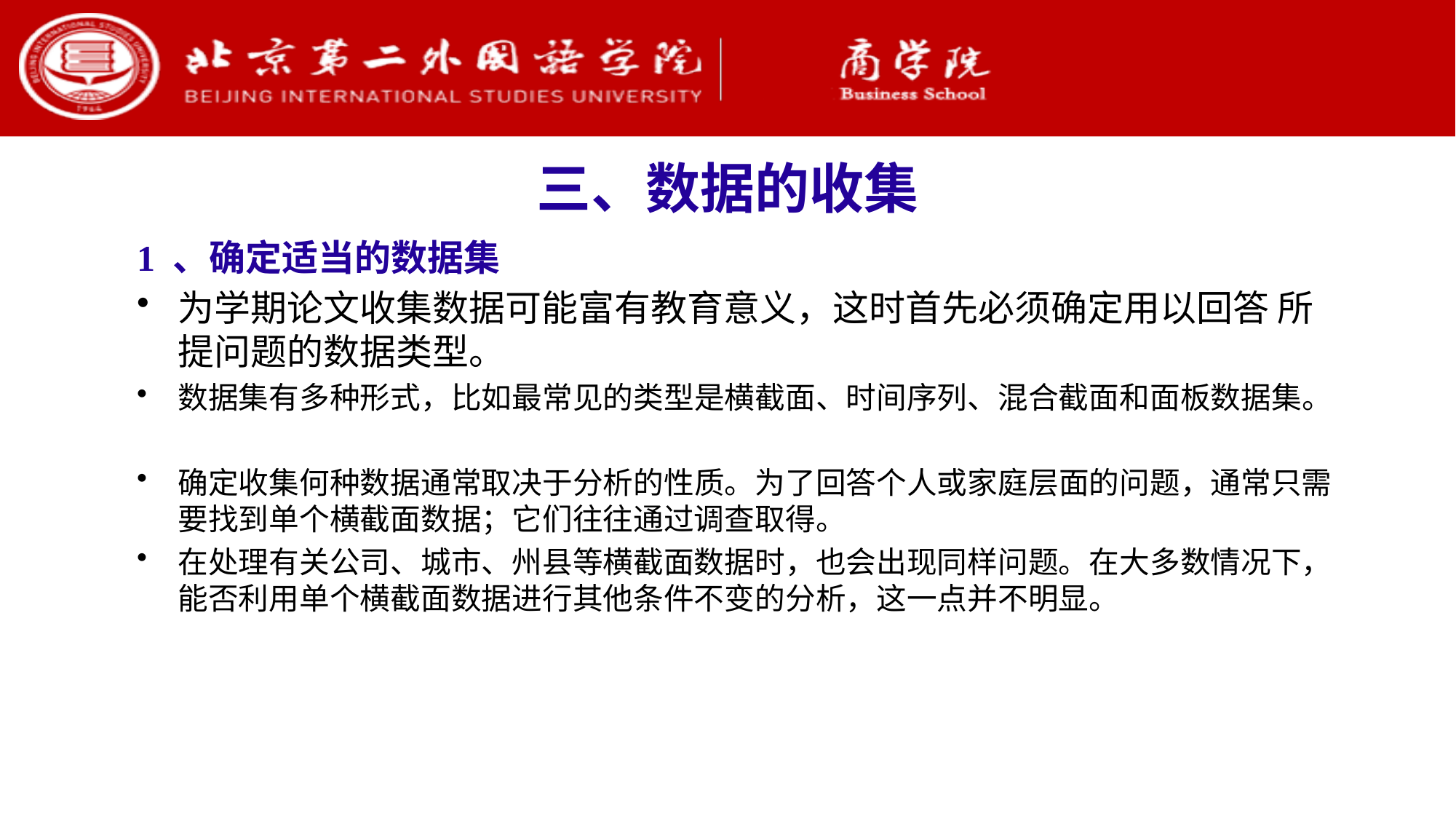

三、数据的收集
1 、确定适当的数据集
为学期论文收集数据可能富有教育意义，这时首先必须确定用以回答 所提问题的数据类型。
数据集有多种形式，比如最常见的类型是横截面、时间序列、混合截面和面板数据集。

确定收集何种数据通常取决于分析的性质。为了回答个人或家庭层面的问题，通常只需要找到单个横截面数据；它们往往通过调查取得。
在处理有关公司、城市、州县等横截面数据时，也会出现同样问题。在大多数情况下，能否利用单个横截面数据进行其他条件不变的分析，这一点并不明显。